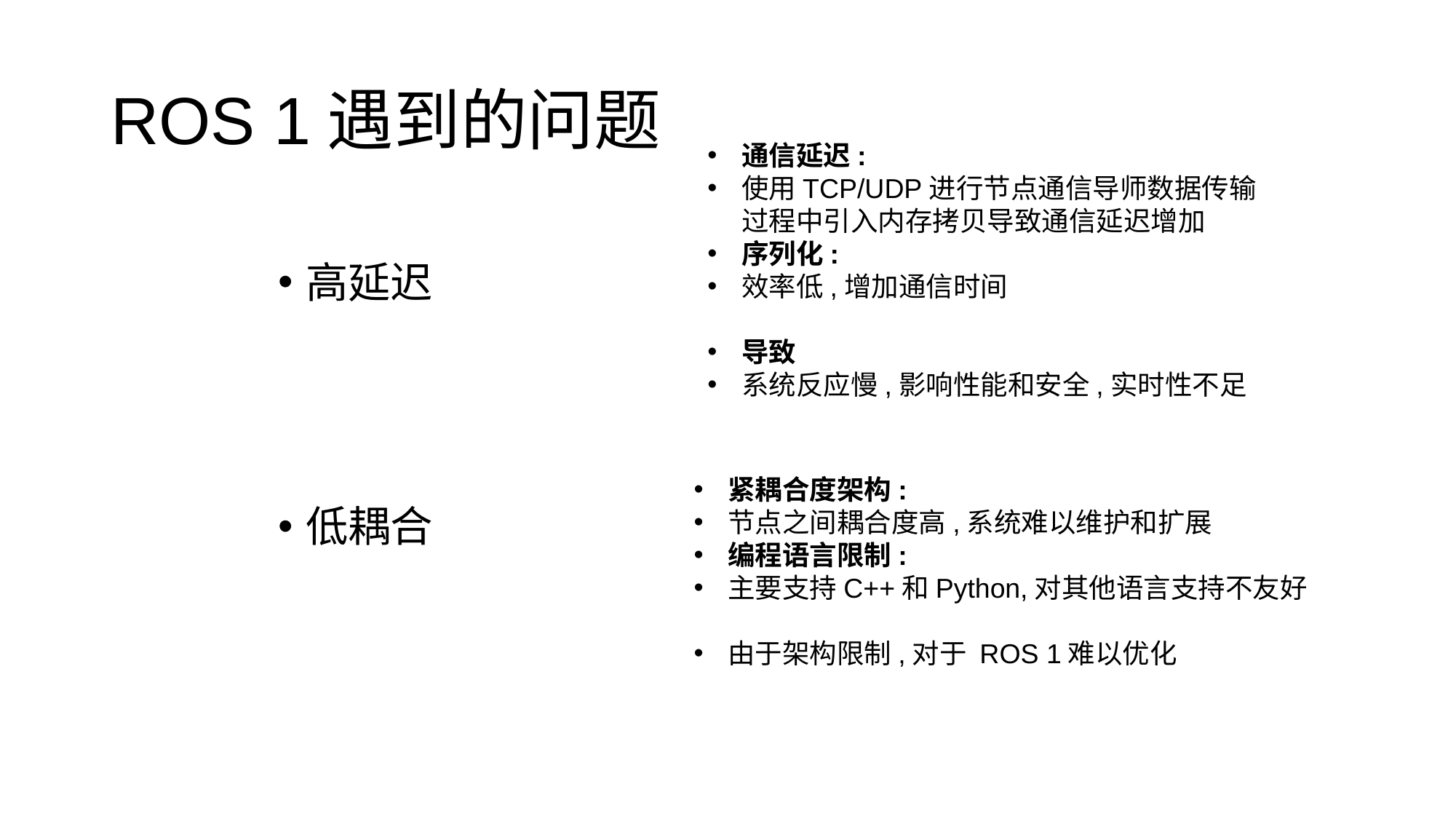

# ROS 1遇到的问题
通信延迟:
使用TCP/UDP进行节点通信导师数据传输过程中引入内存拷贝导致通信延迟增加
序列化:
效率低,增加通信时间

导致
系统反应慢,影响性能和安全,实时性不足
高延迟

低耦合
紧耦合度架构:
节点之间耦合度高,系统难以维护和扩展
编程语言限制:
主要支持C++和Python,对其他语言支持不友好

由于架构限制,对于 ROS 1难以优化